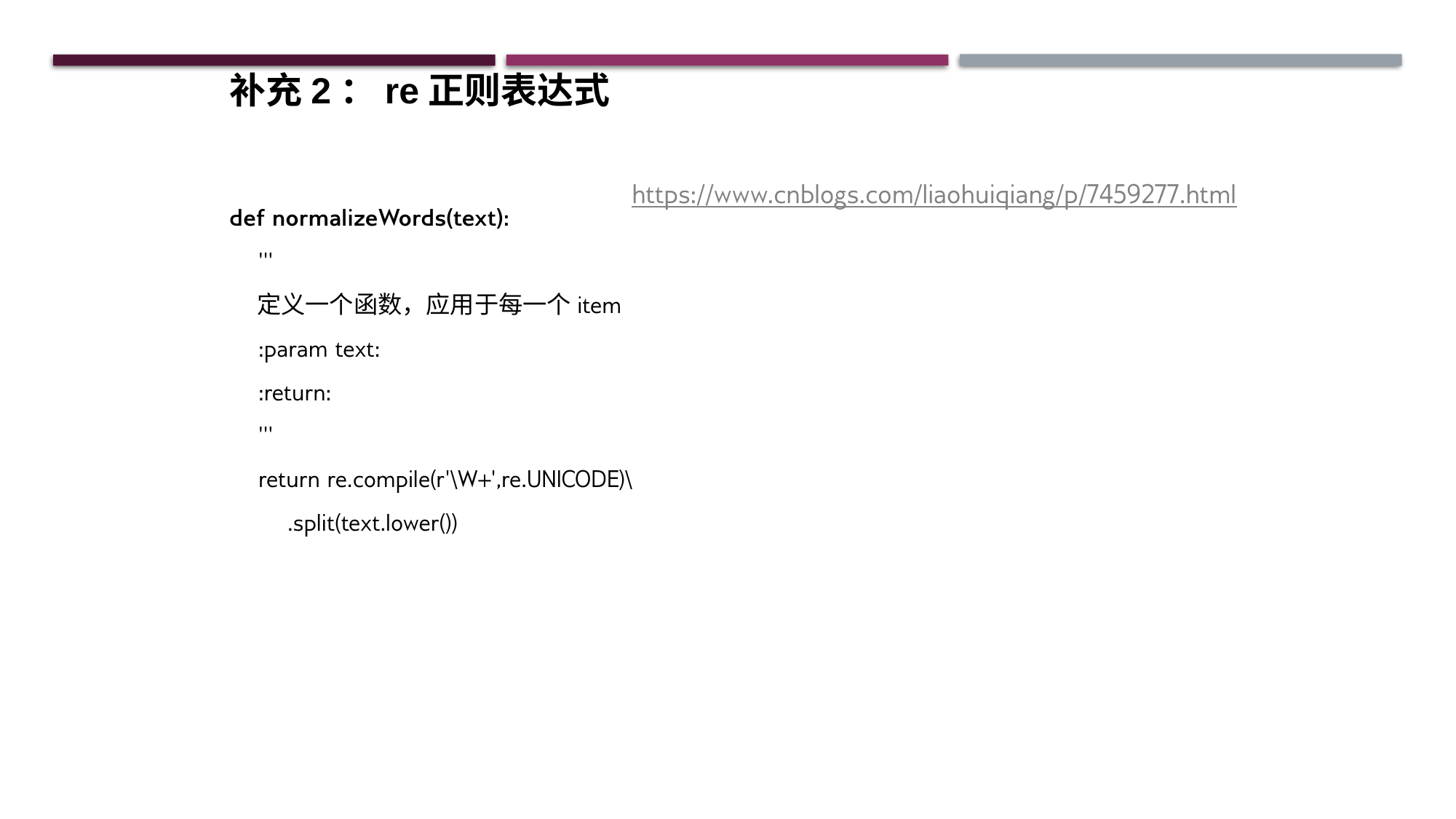

补充2：re正则表达式
https://www.cnblogs.com/liaohuiqiang/p/7459277.html
def normalizeWords(text):
    '''
    定义一个函数，应用于每一个item
    :param text:
    :return:
    '''
    return re.compile(r'\W+',re.UNICODE)\
        .split(text.lower())